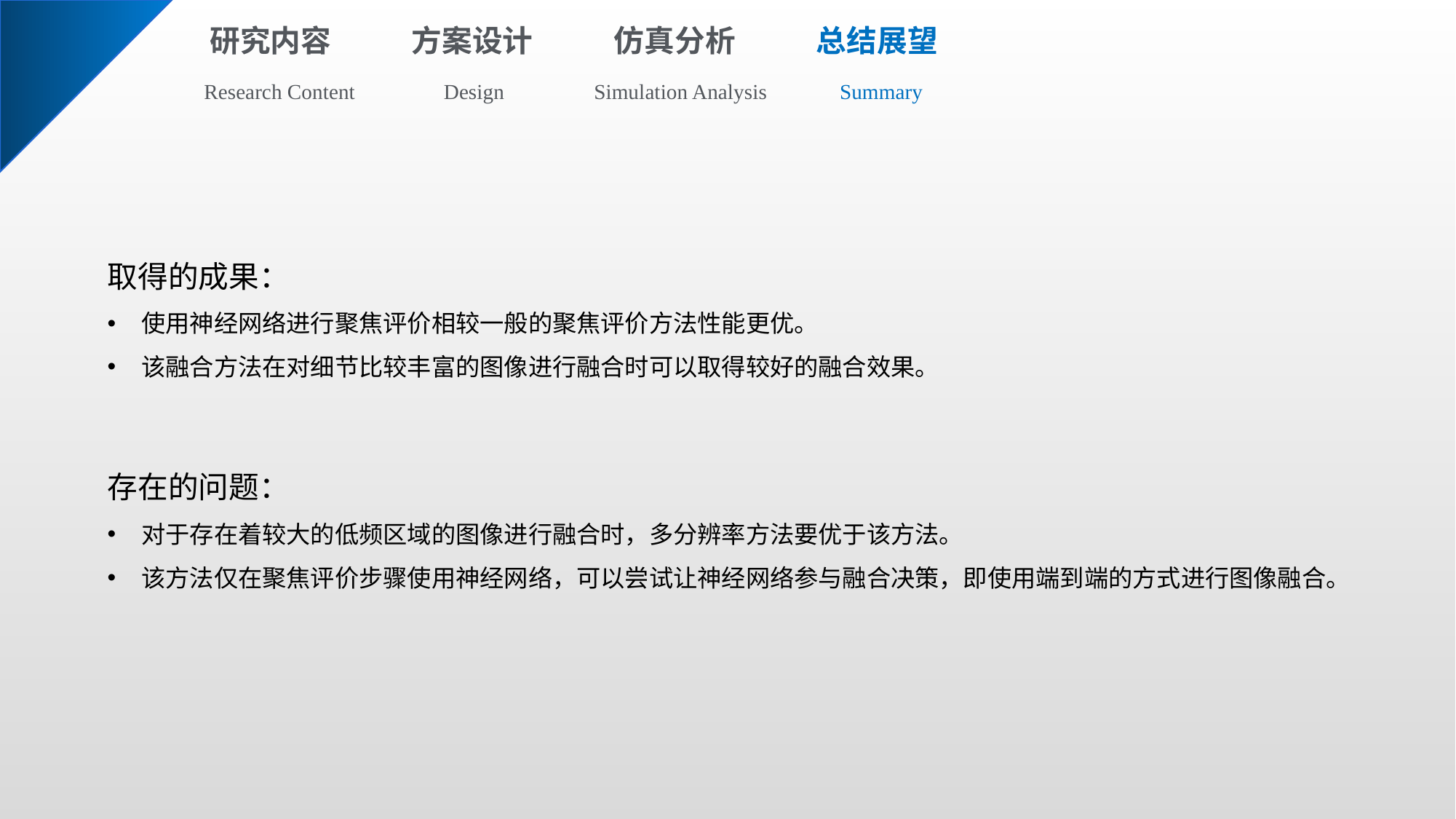

研究内容
方案设计
仿真分析
总结展望
Research Content
Design
Simulation Analysis
Summary
取得的成果：
使用神经网络进行聚焦评价相较一般的聚焦评价方法性能更优。
该融合方法在对细节比较丰富的图像进行融合时可以取得较好的融合效果。
存在的问题：
对于存在着较大的低频区域的图像进行融合时，多分辨率方法要优于该方法。
该方法仅在聚焦评价步骤使用神经网络，可以尝试让神经网络参与融合决策，即使用端到端的方式进行图像融合。